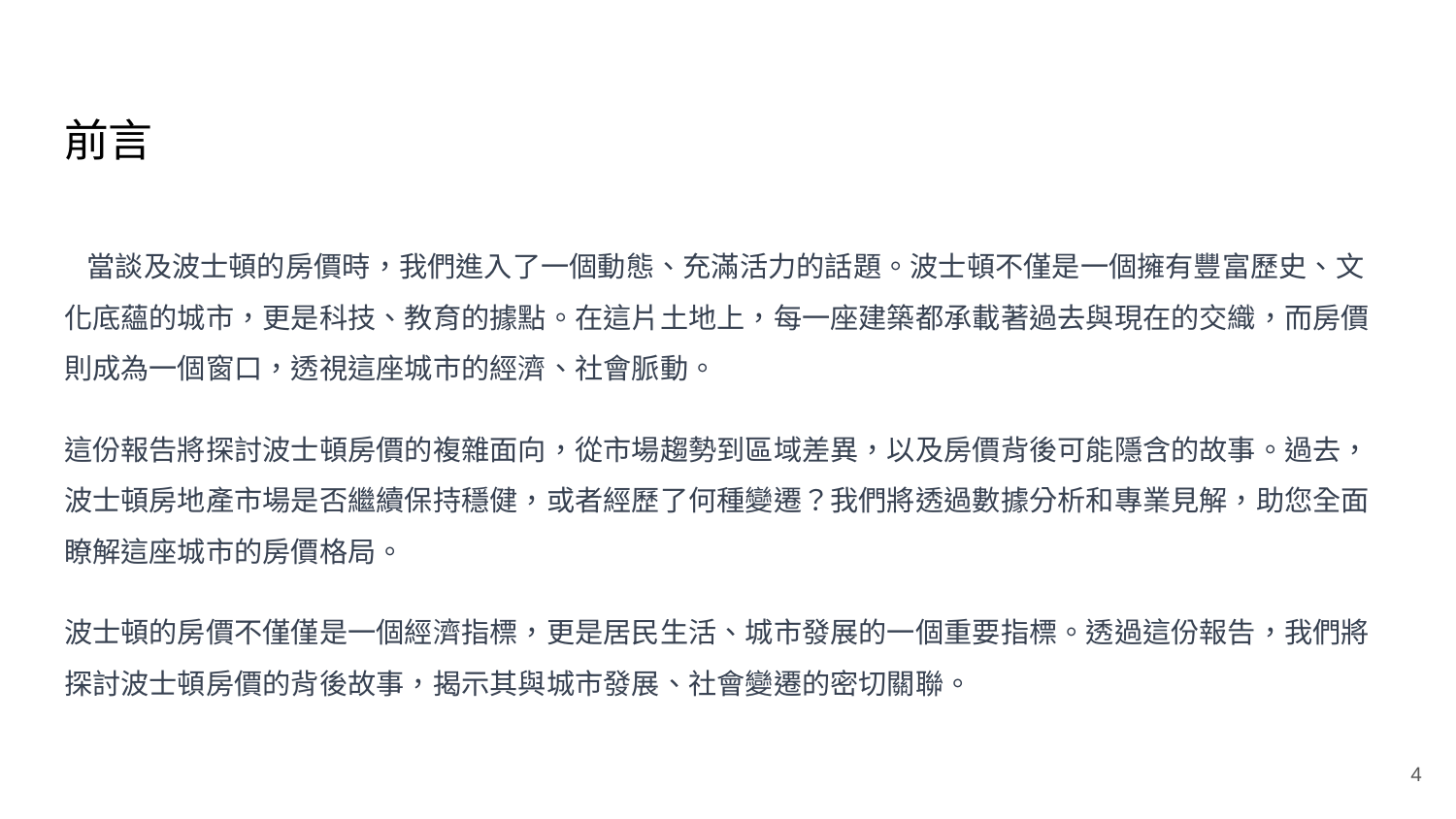

# 前言

  當談及波士頓的房價時，我們進入了一個動態、充滿活力的話題。波士頓不僅是一個擁有豐富歷史、文化底蘊的城市，更是科技、教育的據點。在這片土地上，每一座建築都承載著過去與現在的交織，而房價則成為一個窗口，透視這座城市的經濟、社會脈動。
這份報告將探討波士頓房價的複雜面向，從市場趨勢到區域差異，以及房價背後可能隱含的故事。過去，波士頓房地產市場是否繼續保持穩健，或者經歷了何種變遷？我們將透過數據分析和專業見解，助您全面瞭解這座城市的房價格局。
波士頓的房價不僅僅是一個經濟指標，更是居民生活、城市發展的一個重要指標。透過這份報告，我們將探討波士頓房價的背後故事，揭示其與城市發展、社會變遷的密切關聯。

4